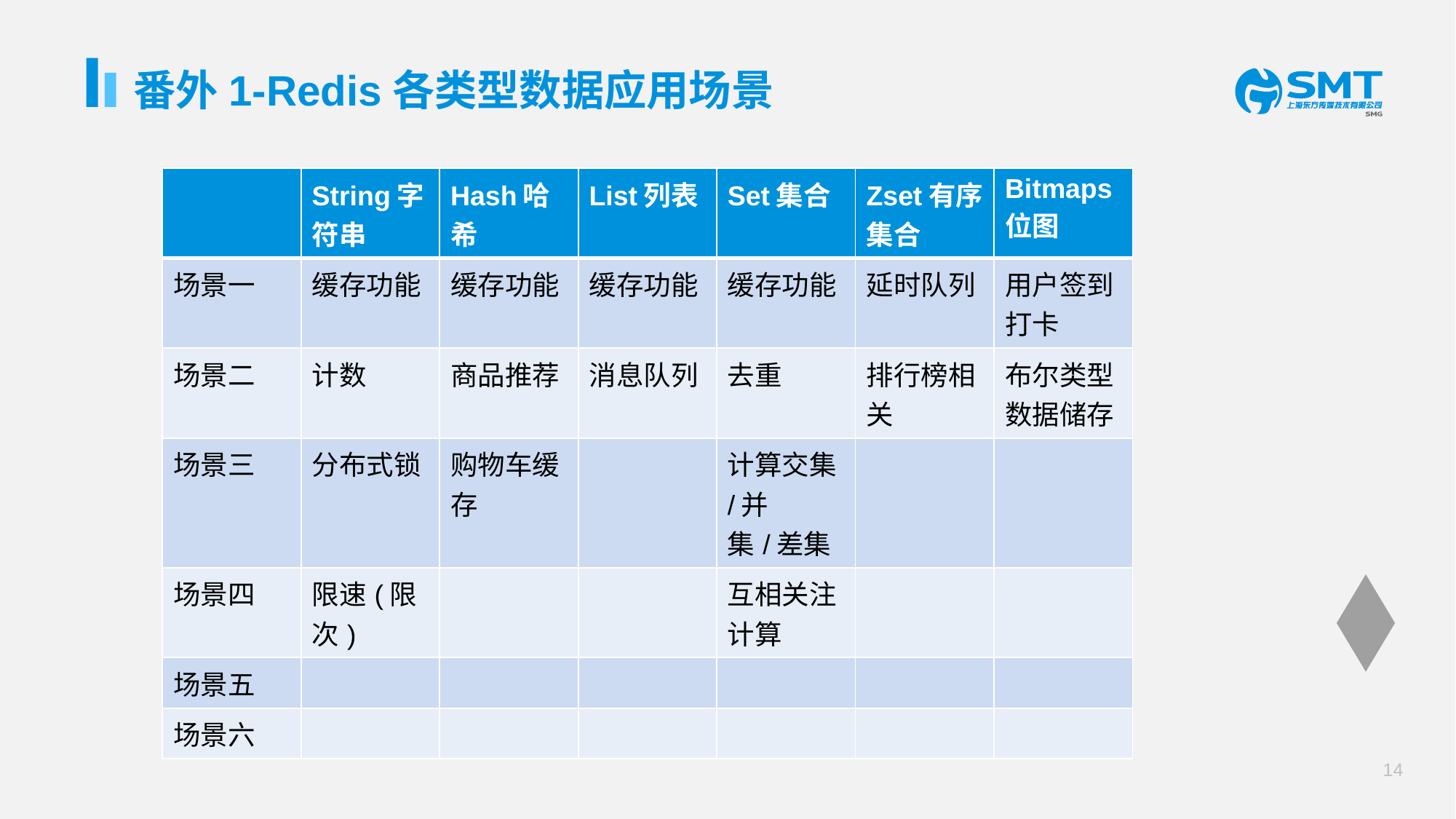

# 番外1-Redis各类型数据应用场景
|  | String字符串 | Hash哈希 | List列表 | Set集合 | Zset有序集合 | Bitmaps位图 |
| --- | --- | --- | --- | --- | --- | --- |
| 场景一 | 缓存功能 | 缓存功能 | 缓存功能 | 缓存功能 | 延时队列 | 用户签到打卡 |
| 场景二 | 计数 | 商品推荐 | 消息队列 | 去重 | 排行榜相关 | 布尔类型数据储存 |
| 场景三 | 分布式锁 | 购物车缓存 |  | 计算交集/并集/差集 |  |  |
| 场景四 | 限速(限次) |  |  | 互相关注计算 |  |  |
| 场景五 |  |  |  |  |  |  |
| 场景六 |  |  |  |  |  |  |

14